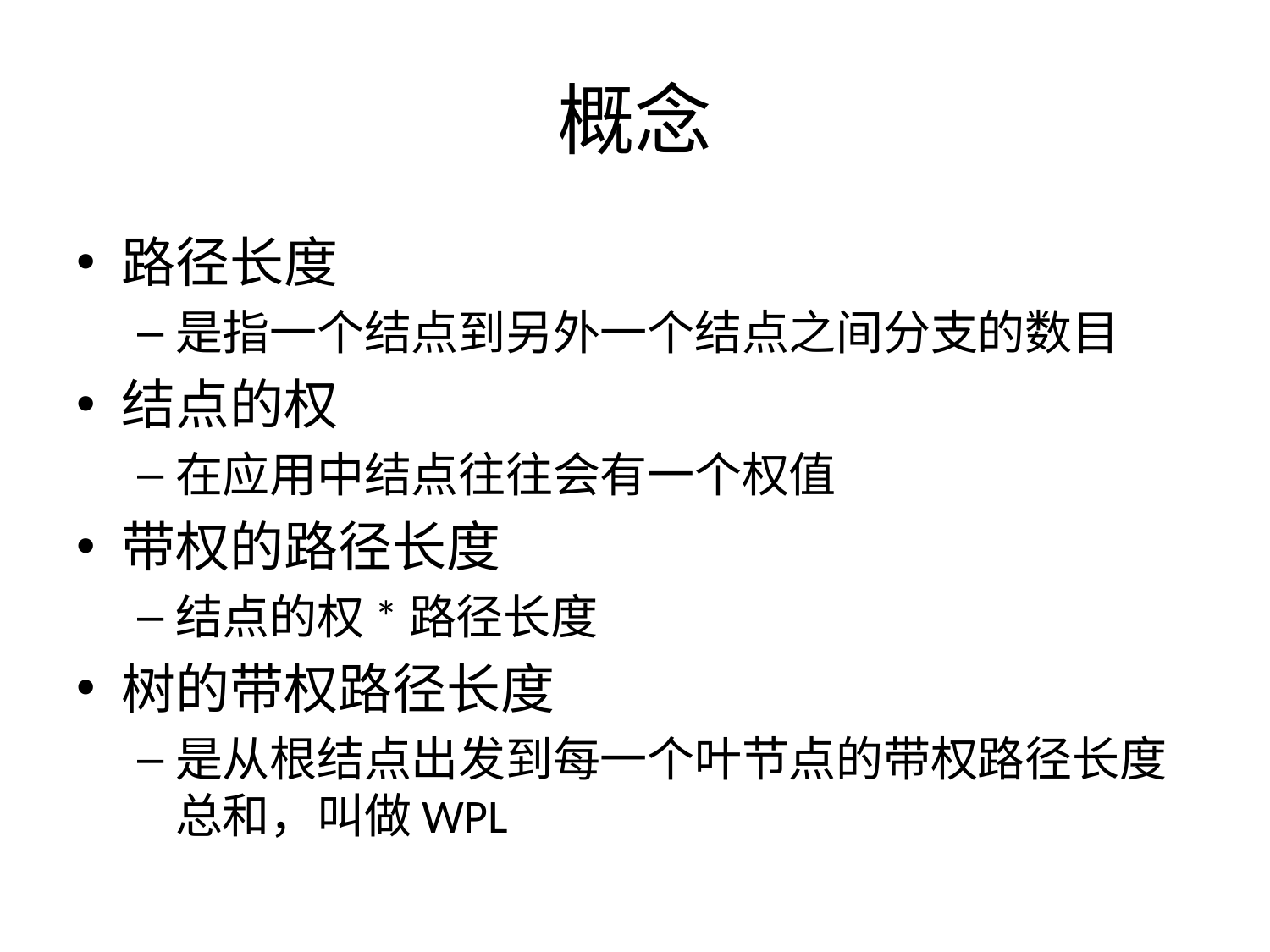

# 概念
路径长度
是指一个结点到另外一个结点之间分支的数目
结点的权
在应用中结点往往会有一个权值
带权的路径长度
结点的权*路径长度
树的带权路径长度
是从根结点出发到每一个叶节点的带权路径长度总和，叫做WPL